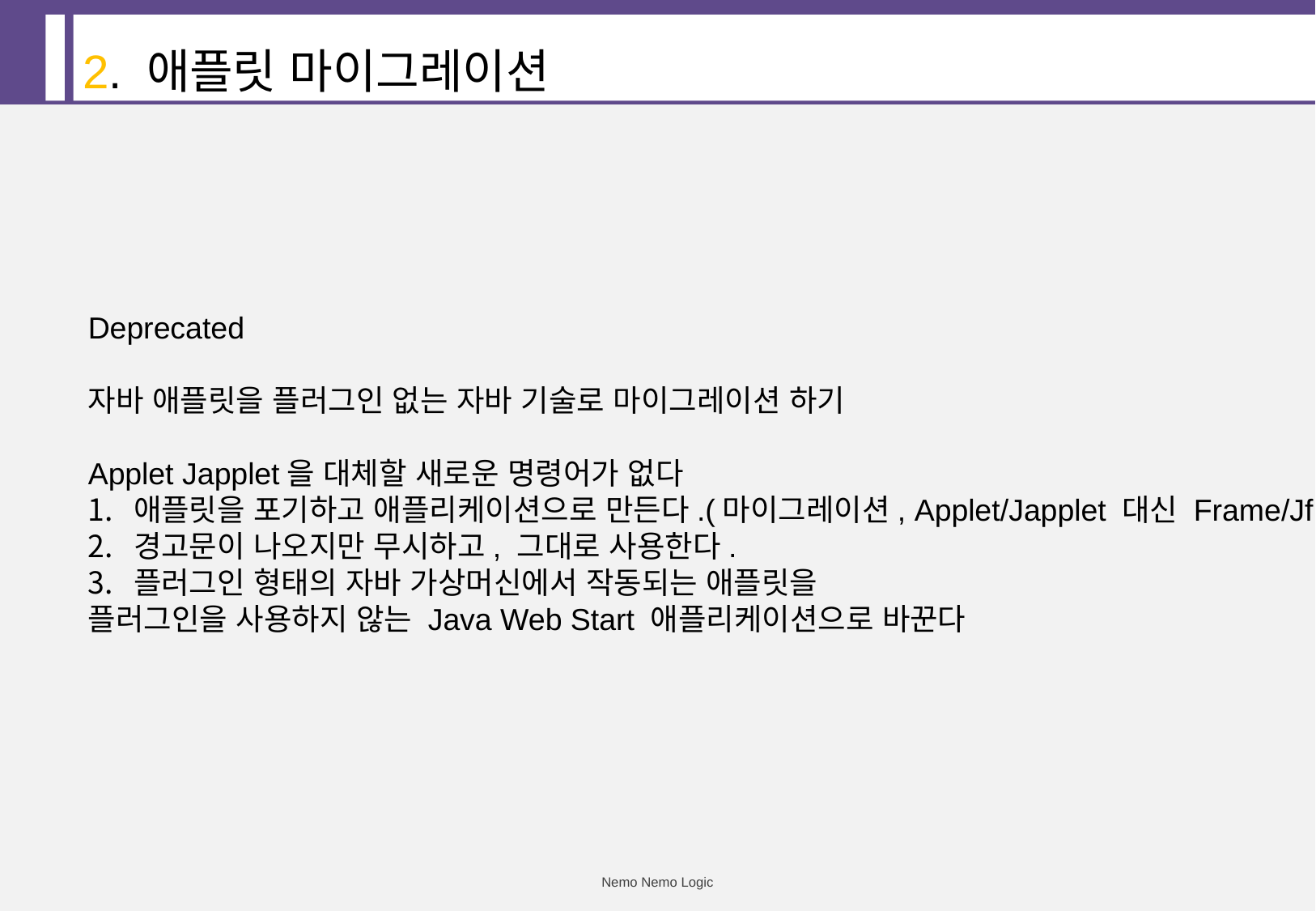

2. 애플릿 마이그레이션
Deprecated

자바 애플릿을 플러그인 없는 자바 기술로 마이그레이션 하기

Applet Japplet을 대체할 새로운 명령어가 없다
애플릿을 포기하고 애플리케이션으로 만든다.(마이그레이션, Applet/Japplet 대신 Frame/Jframe  사용 )
경고문이 나오지만 무시하고, 그대로 사용한다.
플러그인 형태의 자바 가상머신에서 작동되는 애플릿을
플러그인을 사용하지 않는 Java Web Start 애플리케이션으로 바꾼다